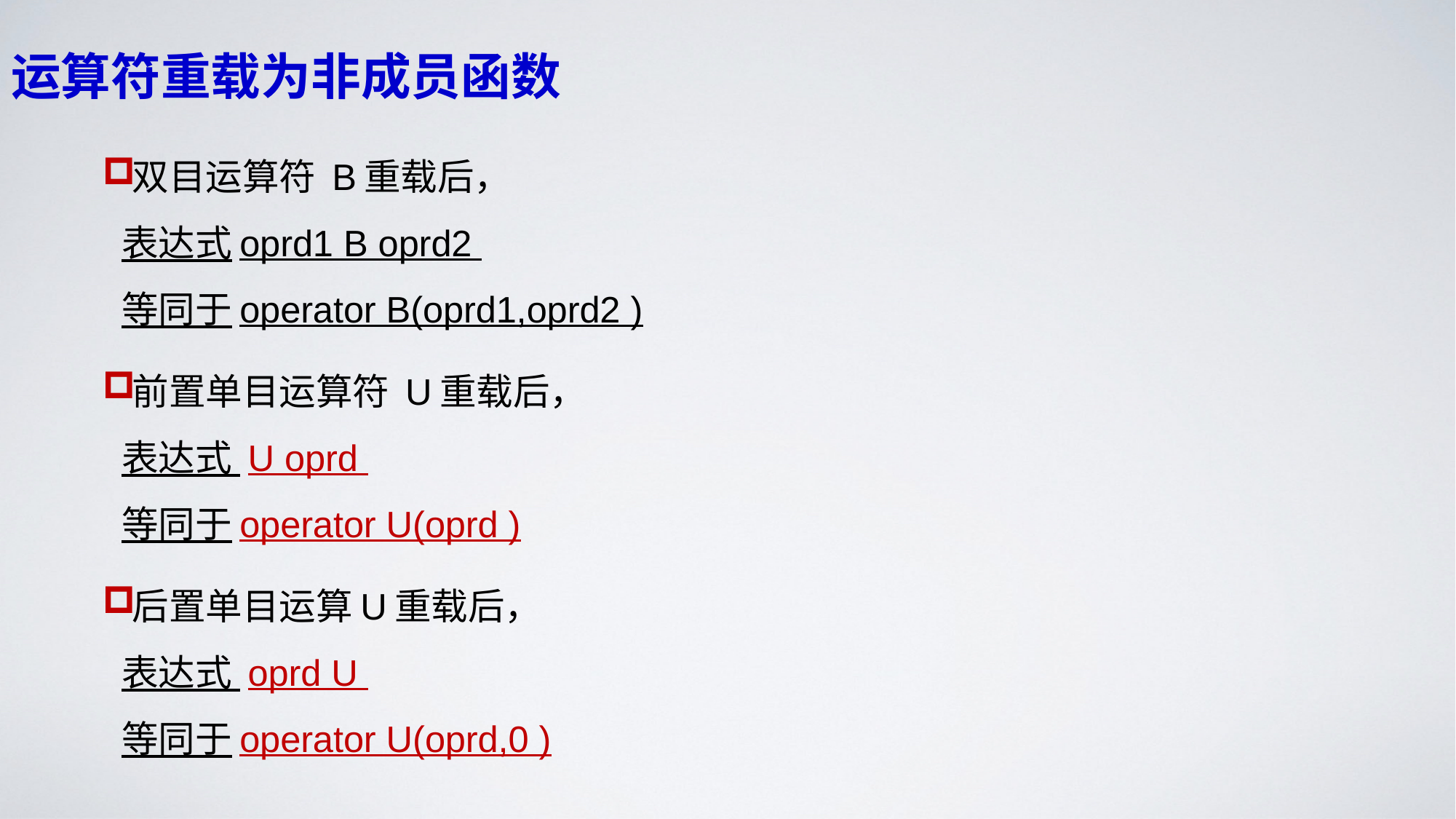

# 运算符重载为非成员函数
双目运算符 B重载后，
表达式oprd1 B oprd2
等同于operator B(oprd1,oprd2 )
前置单目运算符 U重载后，
表达式 U oprd
等同于operator U(oprd )
后置单目运算U重载后，
表达式 oprd U
等同于operator U(oprd,0 )